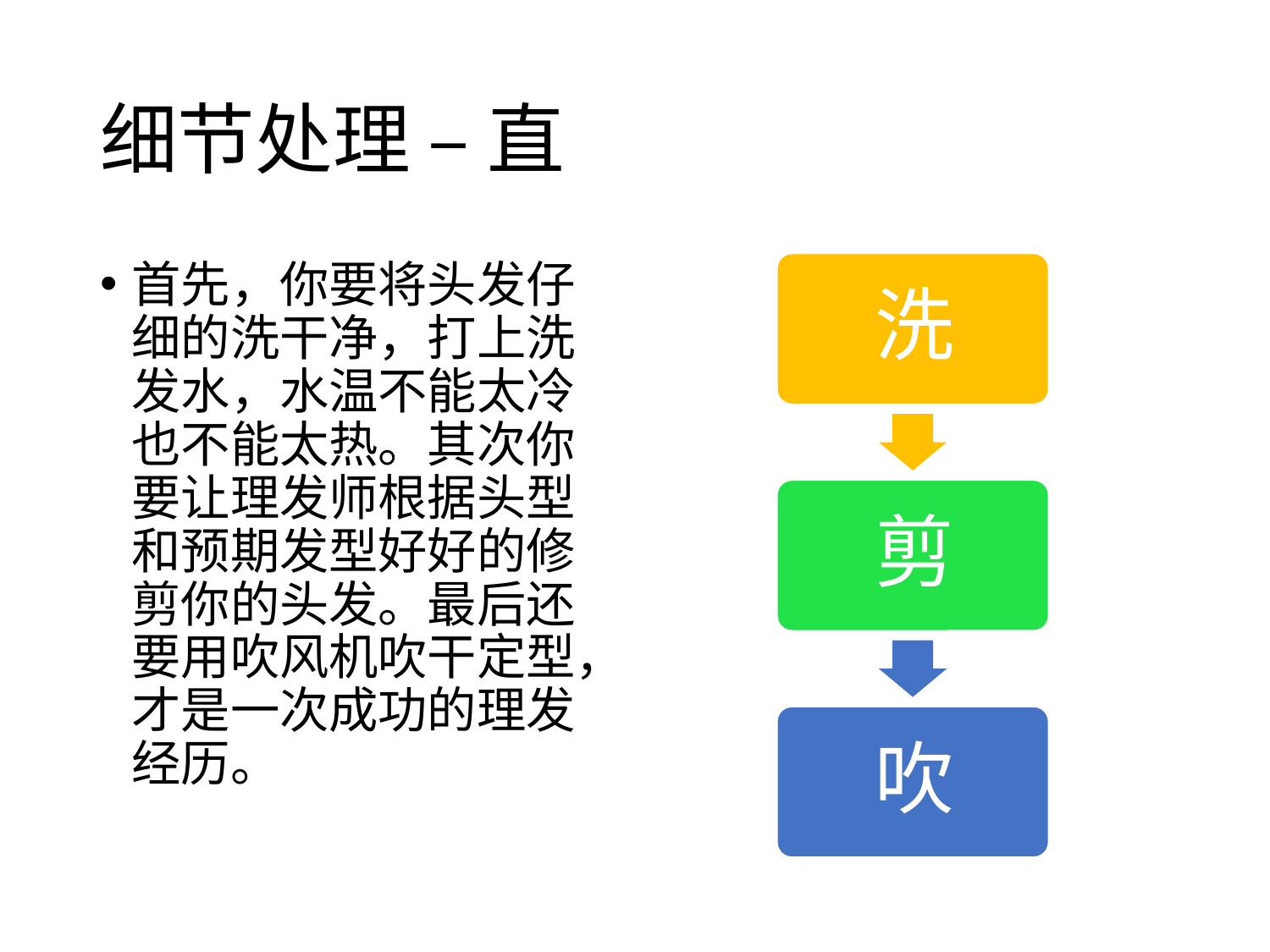

# 细节处理 – 直
首先，你要将头发仔细的洗干净，打上洗发水，水温不能太冷也不能太热。其次你要让理发师根据头型和预期发型好好的修剪你的头发。最后还要用吹风机吹干定型，才是一次成功的理发经历。
洗

剪

吹